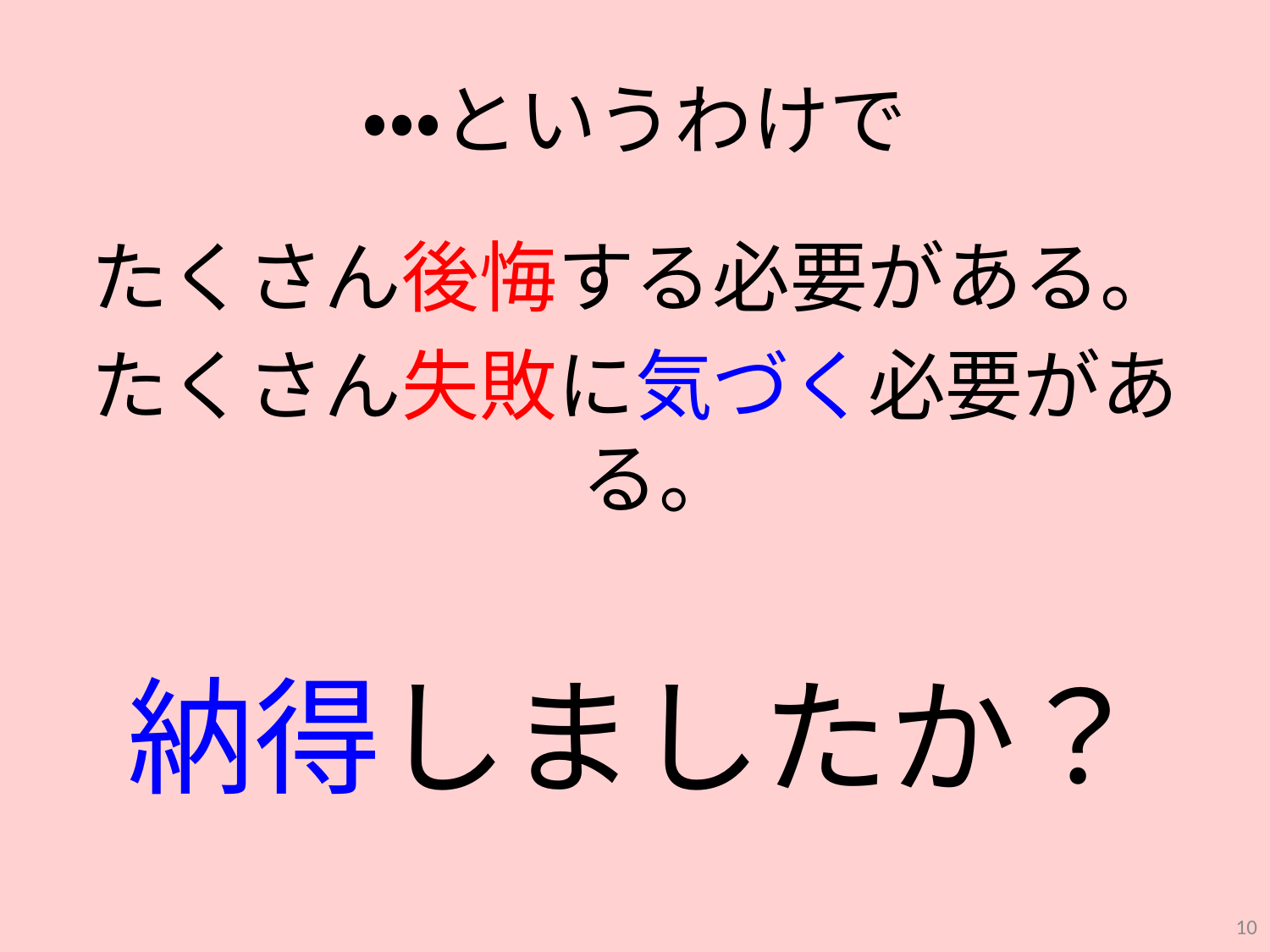

# ・・・というわけで
たくさん後悔する必要がある。
たくさん失敗に気づく必要がある。

納得しましたか？
10